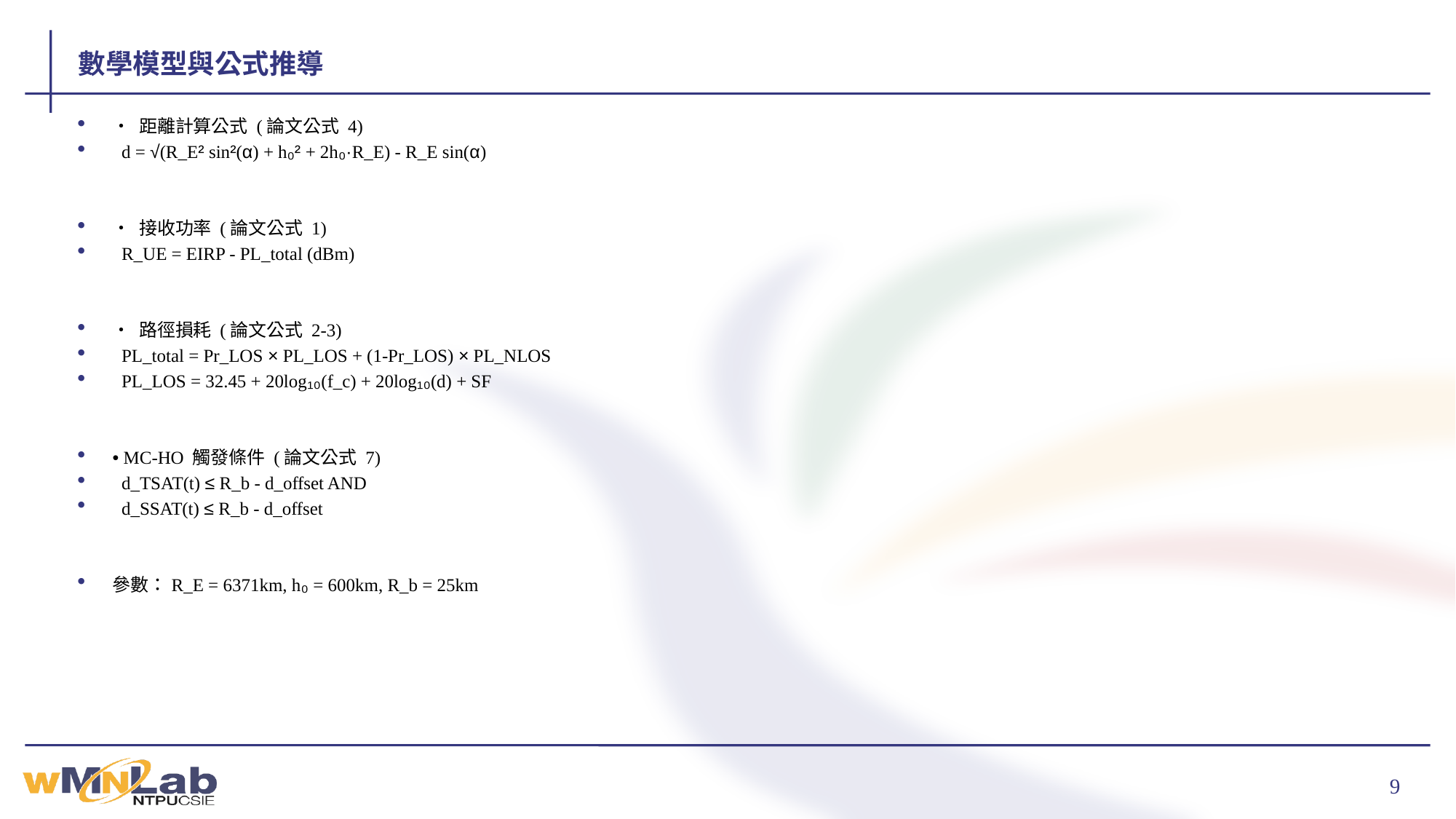

# 數學模型與公式推導
• 距離計算公式 (論文公式 4)
  d = √(R_E² sin²(α) + h₀² + 2h₀·R_E) - R_E sin(α)

• 接收功率 (論文公式 1)
  R_UE = EIRP - PL_total (dBm)

• 路徑損耗 (論文公式 2-3)
  PL_total = Pr_LOS × PL_LOS + (1-Pr_LOS) × PL_NLOS
  PL_LOS = 32.45 + 20log₁₀(f_c) + 20log₁₀(d) + SF

• MC-HO 觸發條件 (論文公式 7)
  d_TSAT(t) ≤ R_b - d_offset AND
  d_SSAT(t) ≤ R_b - d_offset

參數：R_E = 6371km, h₀ = 600km, R_b = 25km